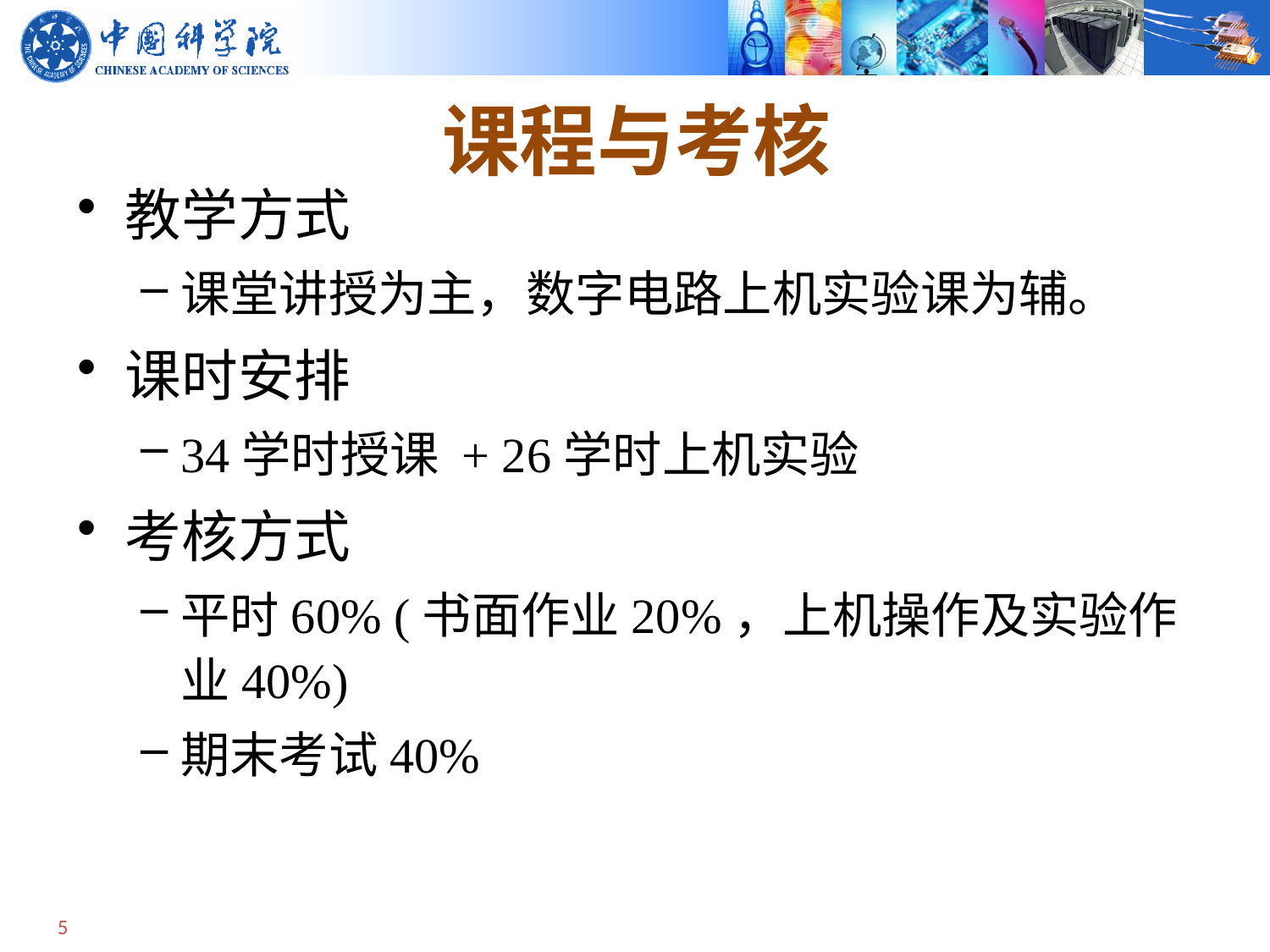

# 课程与考核
教学方式
课堂讲授为主，数字电路上机实验课为辅。
课时安排
34学时授课 + 26学时上机实验
考核方式
平时60% (书面作业20%，上机操作及实验作业40%)
期末考试40%